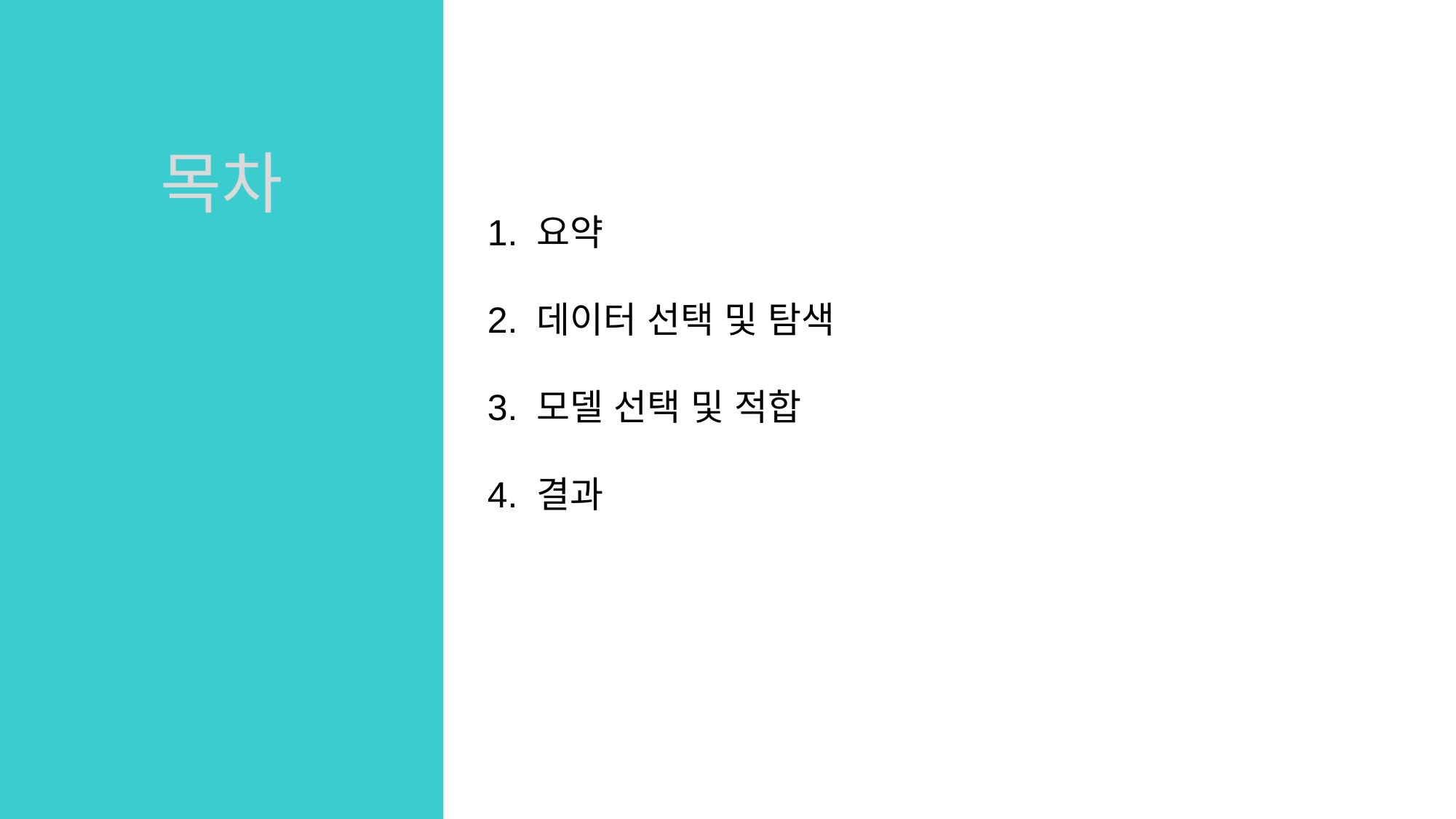

1. 요약

2. 데이터 선택 및 탐색

3. 모델 선택 및 적합

4. 결과